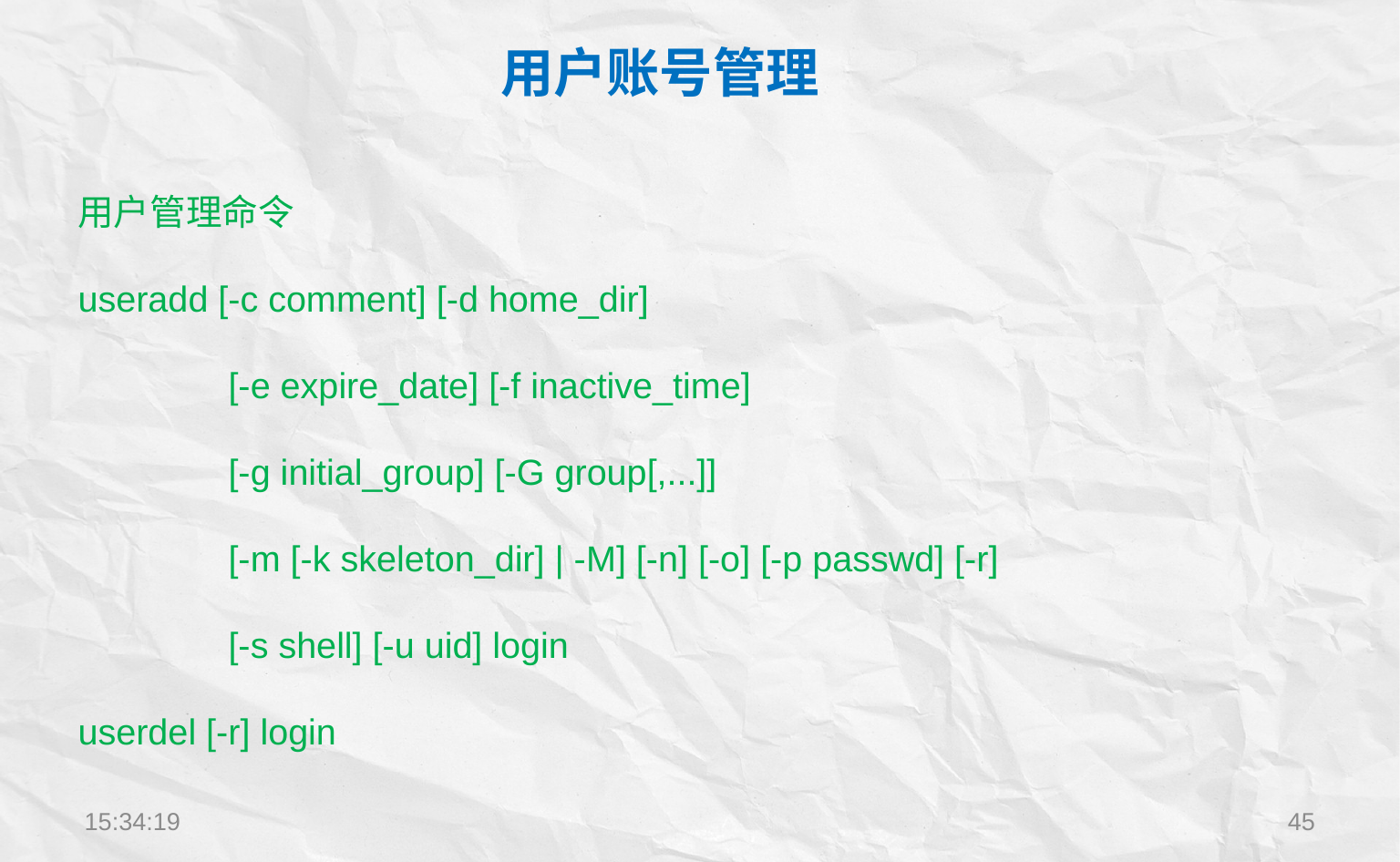

用户账号管理
用户管理命令
useradd [-c comment] [-d home_dir]
               [-e expire_date] [-f inactive_time]
               [-g initial_group] [-G group[,...]]
               [-m [-k skeleton_dir] | -M] [-n] [-o] [-p passwd] [-r]
               [-s shell] [-u uid] login
userdel [-r] login
15:34:19
45